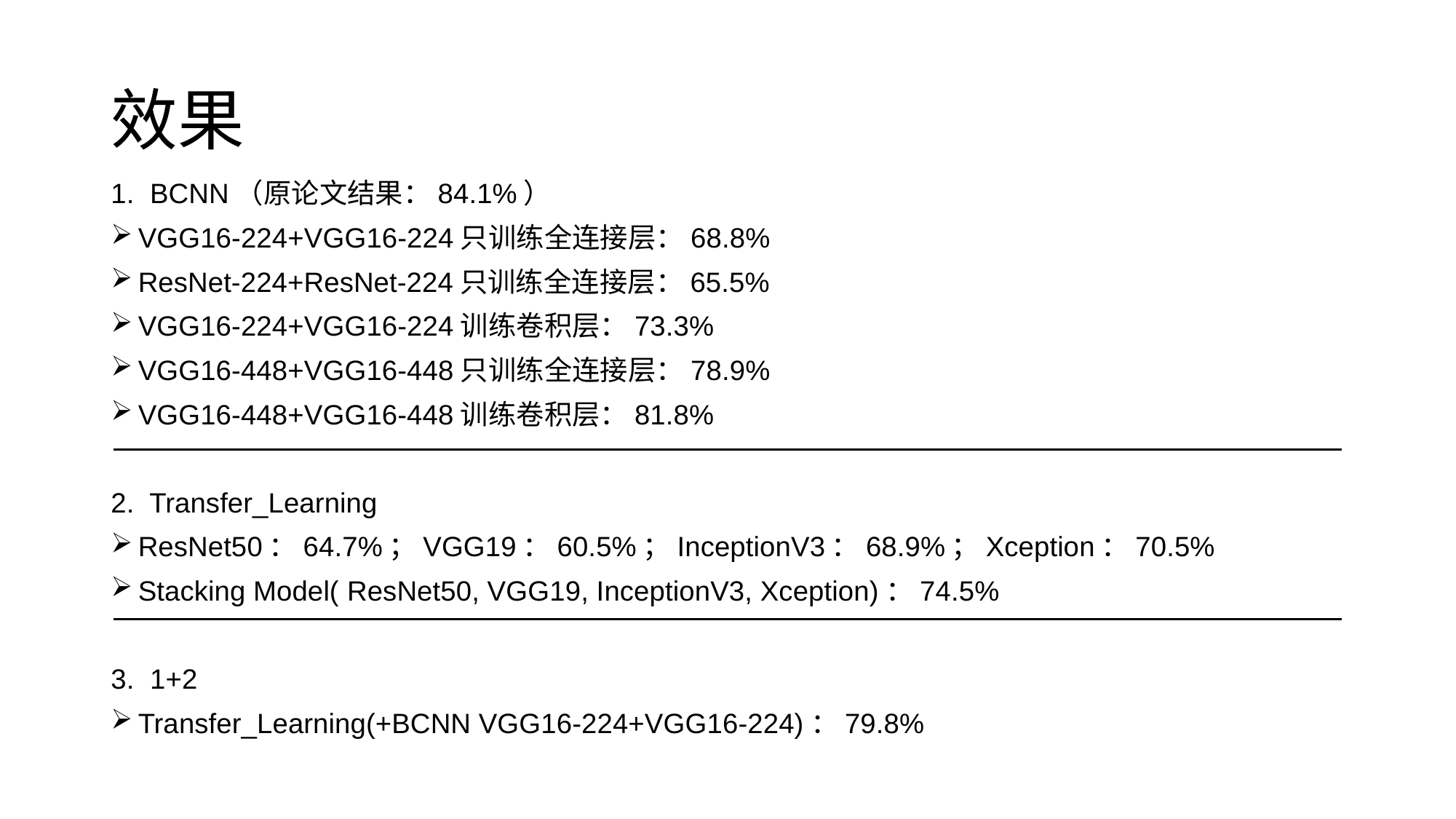

# 效果
1.  BCNN（原论文结果：84.1%）
VGG16-224+VGG16-224只训练全连接层：68.8%
ResNet-224+ResNet-224只训练全连接层：65.5%
VGG16-224+VGG16-224训练卷积层：73.3%
VGG16-448+VGG16-448只训练全连接层：78.9%
VGG16-448+VGG16-448训练卷积层：81.8%

2.  Transfer_Learning
ResNet50：64.7%；VGG19：60.5%；InceptionV3：68.9%；Xception：70.5%
Stacking Model( ResNet50, VGG19, InceptionV3, Xception)：74.5%

3.  1+2
Transfer_Learning(+BCNN VGG16-224+VGG16-224)：79.8%